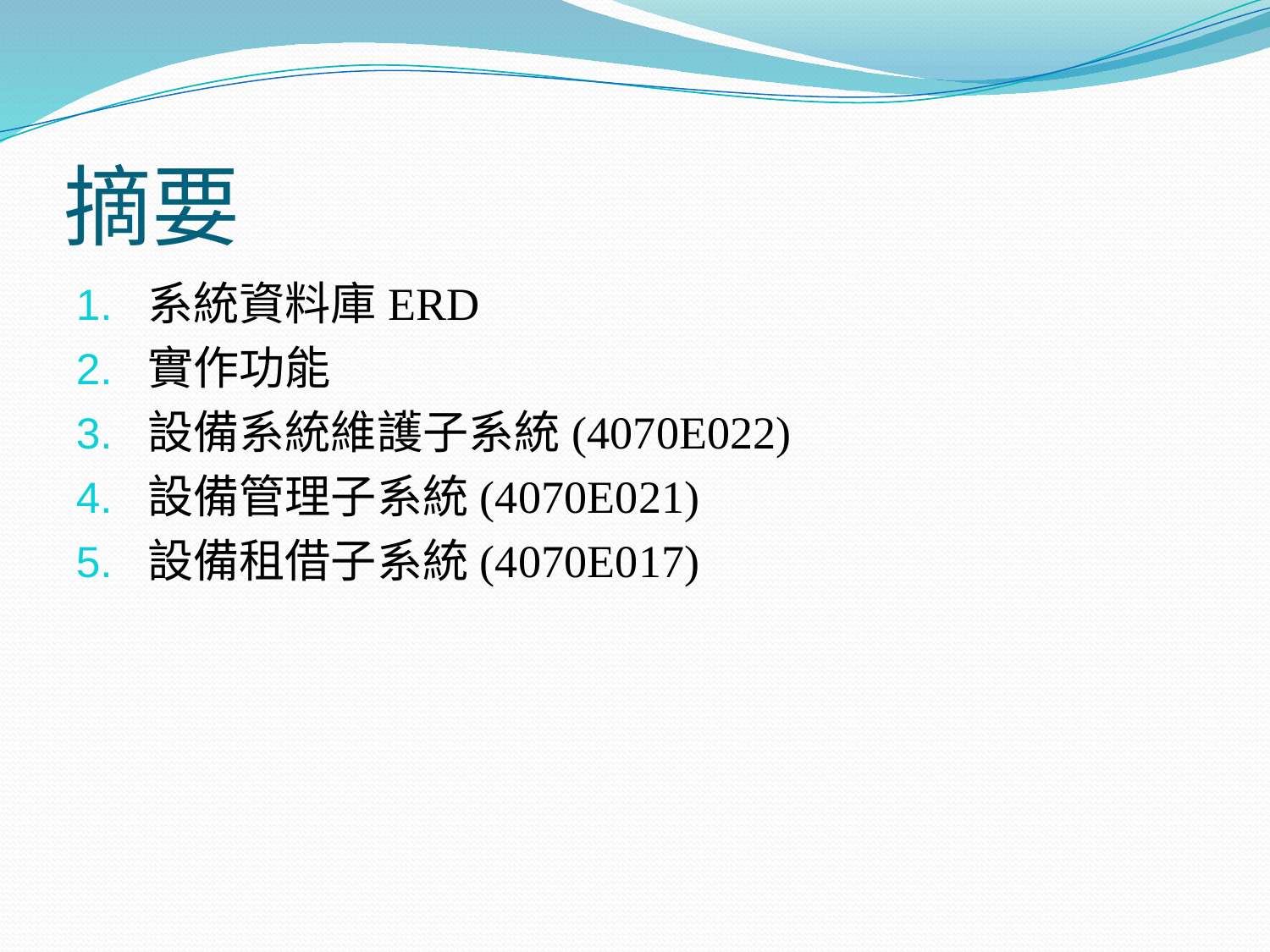

# 摘要
系統資料庫ERD
實作功能
設備系統維護子系統(4070E022)
設備管理子系統(4070E021)
設備租借子系統(4070E017)